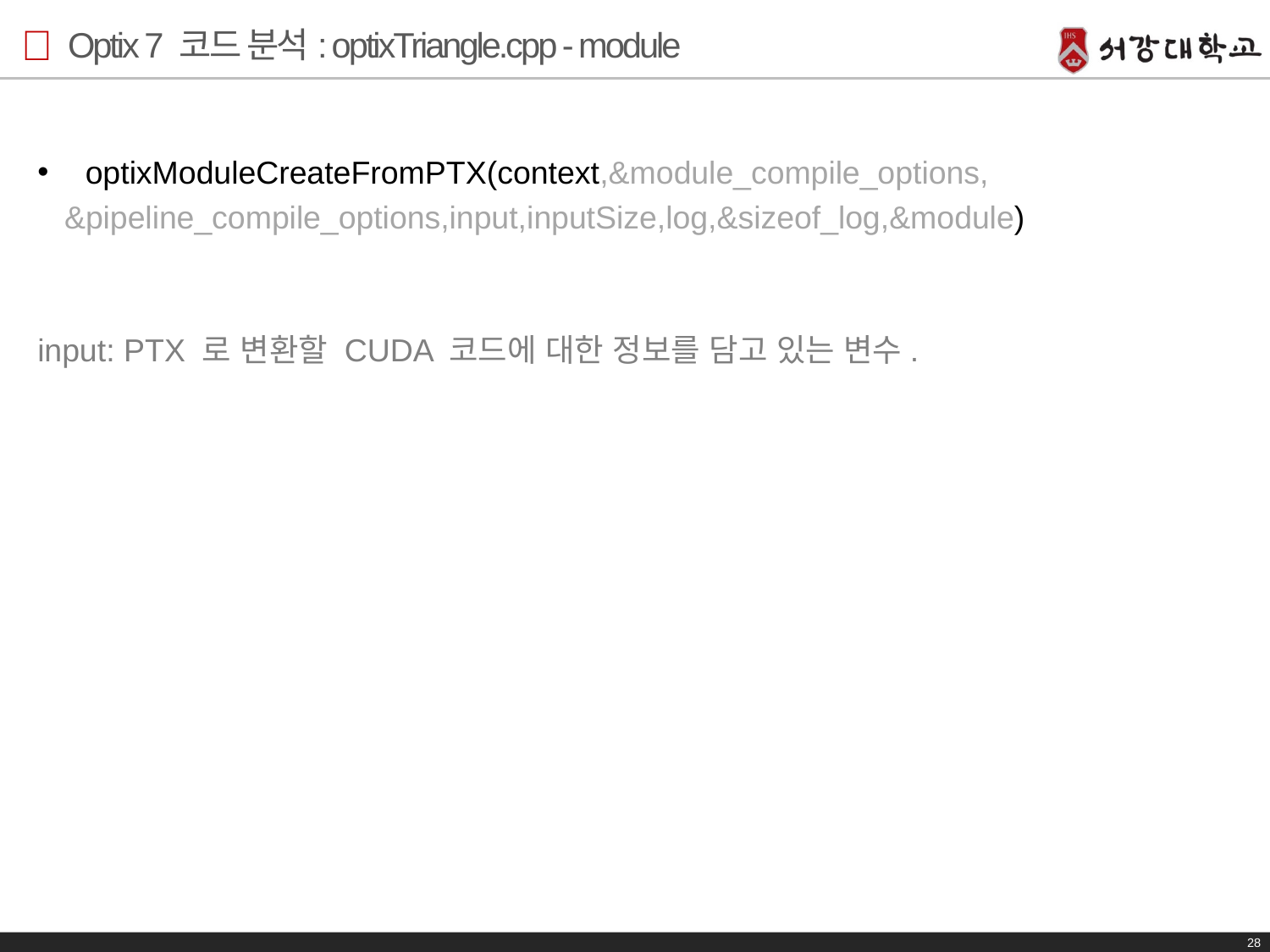

# Optix 7 코드 분석: optixTriangle.cpp - module
optixModuleCreateFromPTX(context,&module_compile_options,
   &pipeline_compile_options,input,inputSize,log,&sizeof_log,&module)

input: PTX 로 변환할 CUDA 코드에 대한 정보를 담고 있는 변수.

28